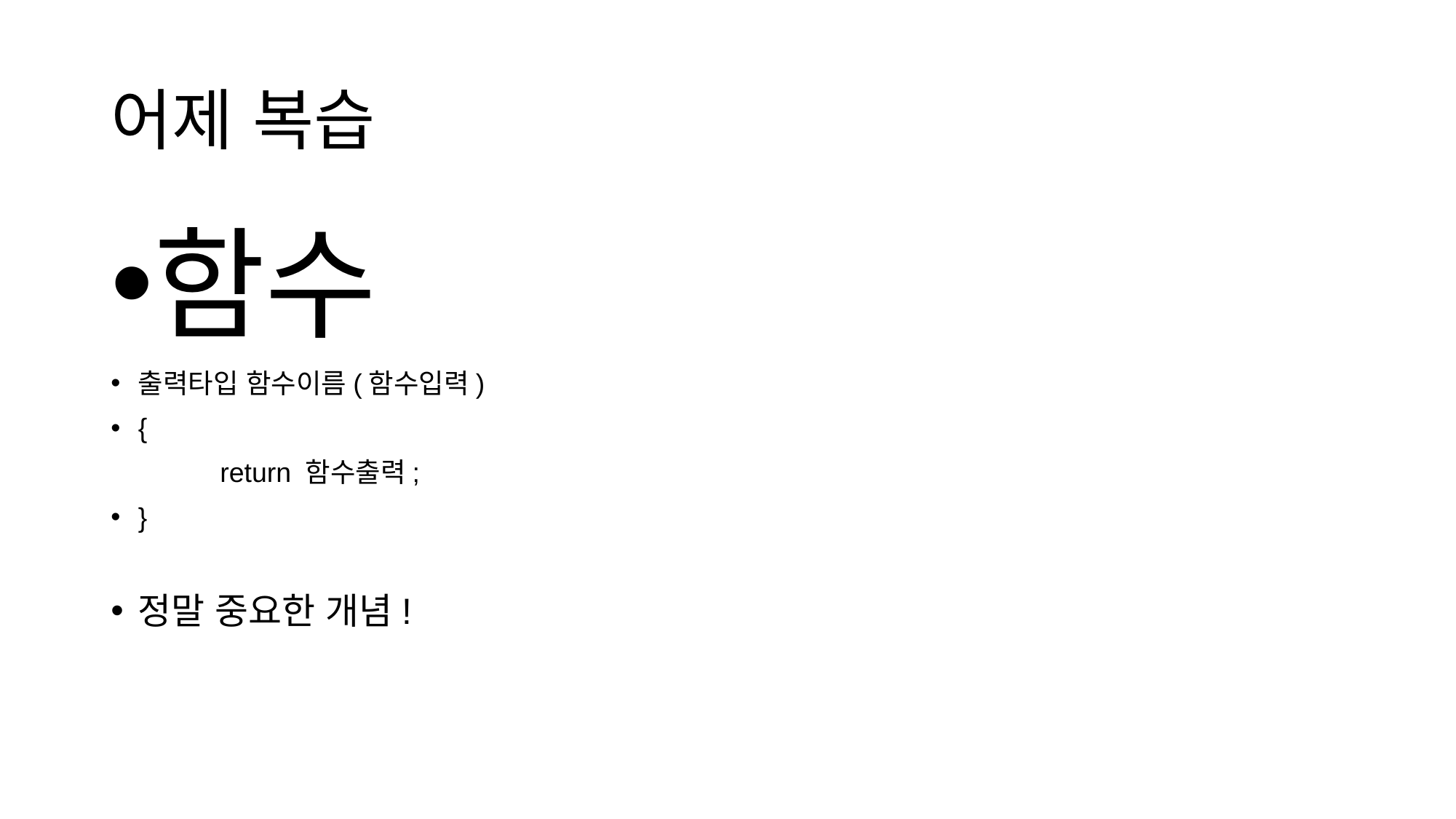

# 어제 복습
함수
출력타입 함수이름(함수입력)
{
	return 함수출력;
}

정말 중요한 개념!